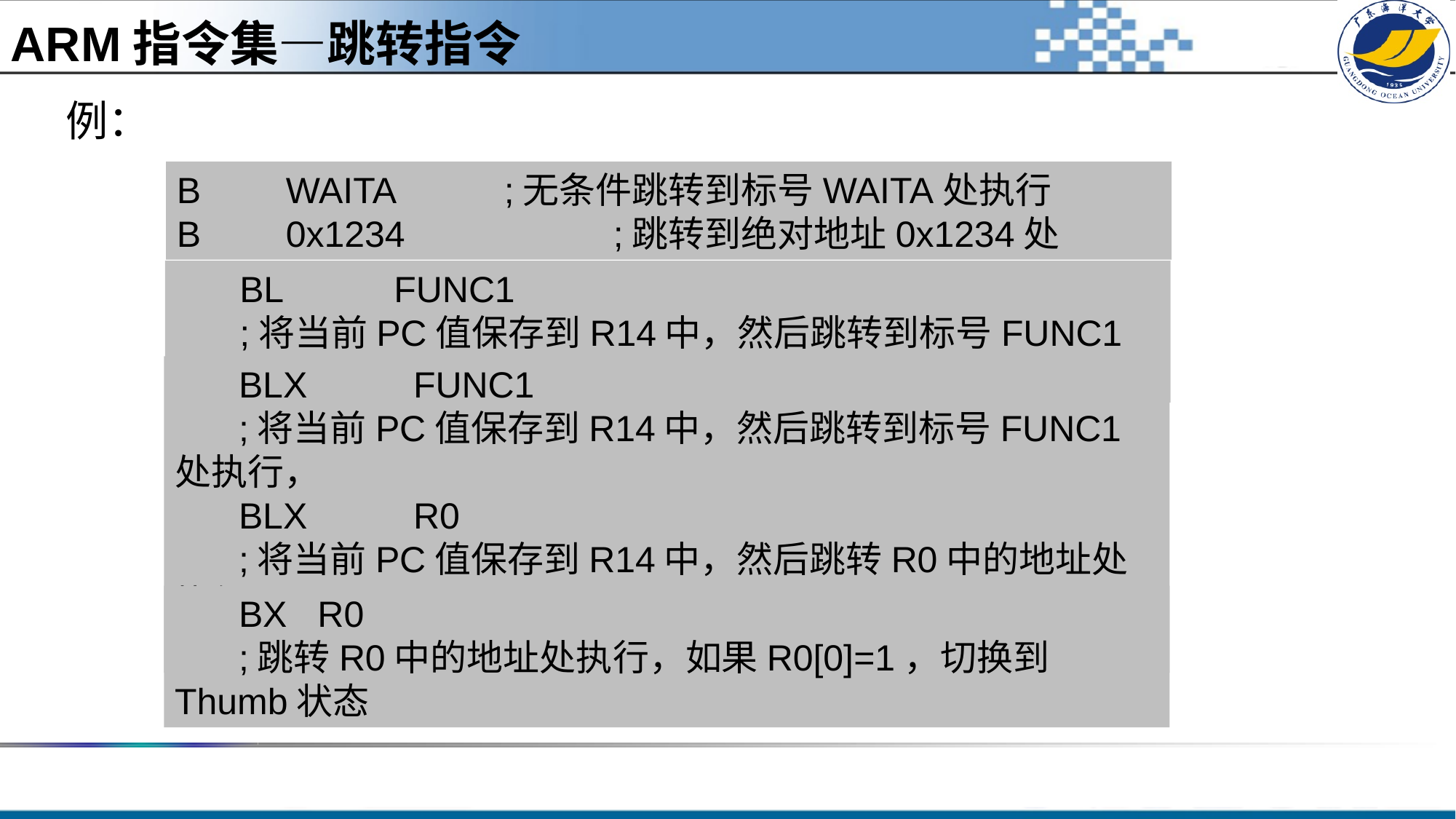

ARM指令集—跳转指令
例：
B	WAITA	;无条件跳转到标号WAITA处执行
B	0x1234		;跳转到绝对地址0x1234处
BL		FUNC1
;将当前PC值保存到R14中，然后跳转到标号FUNC1处执行
BLX	  FUNC1
;将当前PC值保存到R14中，然后跳转到标号FUNC1处执行，
BLX	  R0
;将当前PC值保存到R14中，然后跳转R0中的地址处执行，

BX   R0
;跳转R0中的地址处执行，如果R0[0]=1，切换到Thumb状态
88